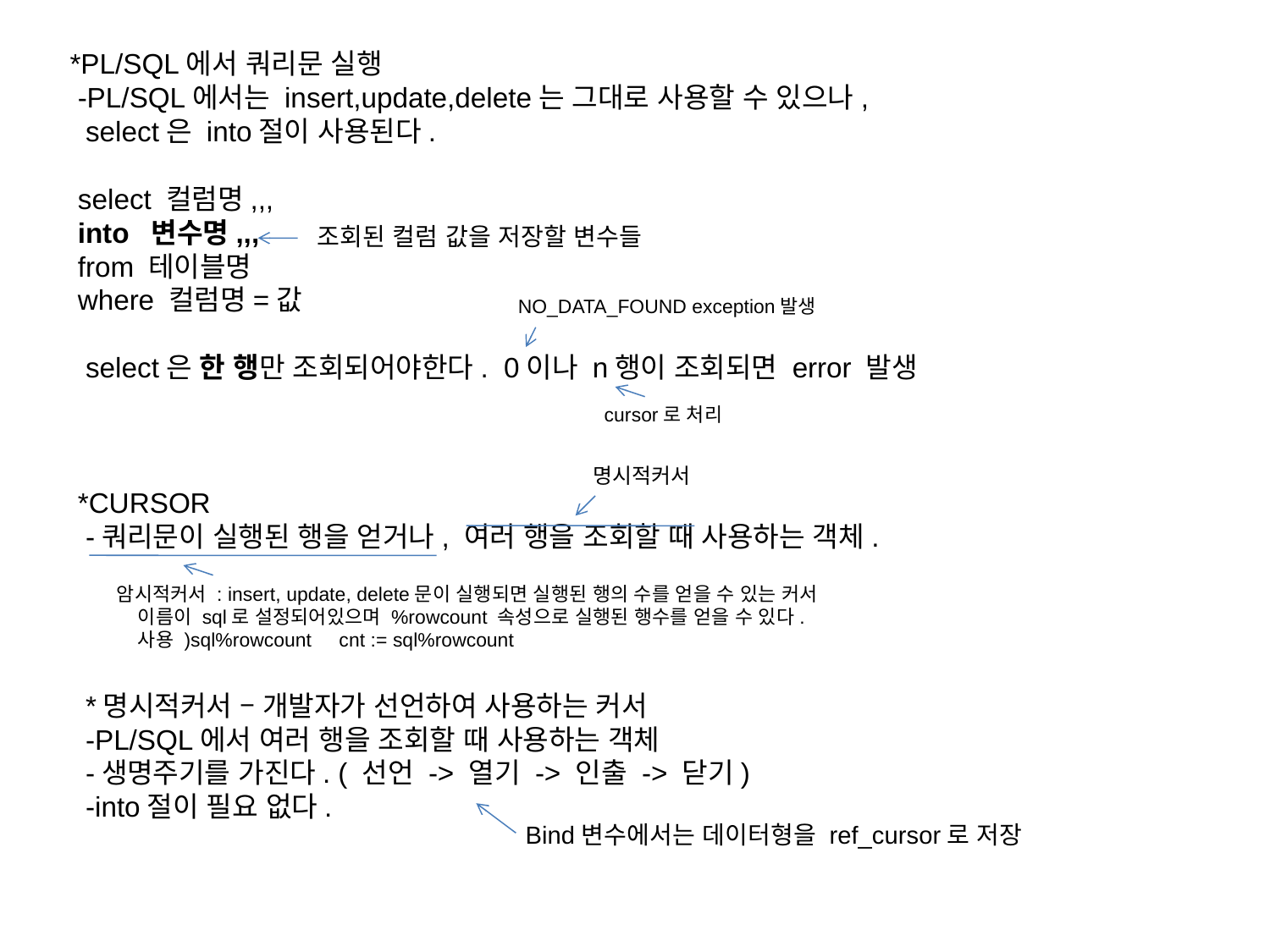

*PL/SQL에서 쿼리문 실행
 -PL/SQL에서는 insert,update,delete는 그대로 사용할 수 있으나,
  select은 into절이 사용된다.

 select 컬럼명,,,
 into  변수명,,,
 from 테이블명
 where 컬럼명=값

  select은 한 행만 조회되어야한다.  0이나 n행이 조회되면 error 발생

 *CURSOR
  -쿼리문이 실행된 행을 얻거나, 여러 행을 조회할 때 사용하는 객체.

  *명시적커서 – 개발자가 선언하여 사용하는 커서
  -PL/SQL에서 여러 행을 조회할 때 사용하는 객체
  -생명주기를 가진다. ( 선언 -> 열기 -> 인출 -> 닫기)
  -into절이 필요 없다.

조회된 컬럼 값을 저장할 변수들
NO_DATA_FOUND exception발생
cursor로 처리
명시적커서
암시적커서 : insert, update, delete문이 실행되면 실행된 행의 수를 얻을 수 있는 커서
   이름이 sql로 설정되어있으며 %rowcount 속성으로 실행된 행수를 얻을 수 있다.
   사용 )sql%rowcount     cnt := sql%rowcount
Bind변수에서는 데이터형을 ref_cursor로 저장